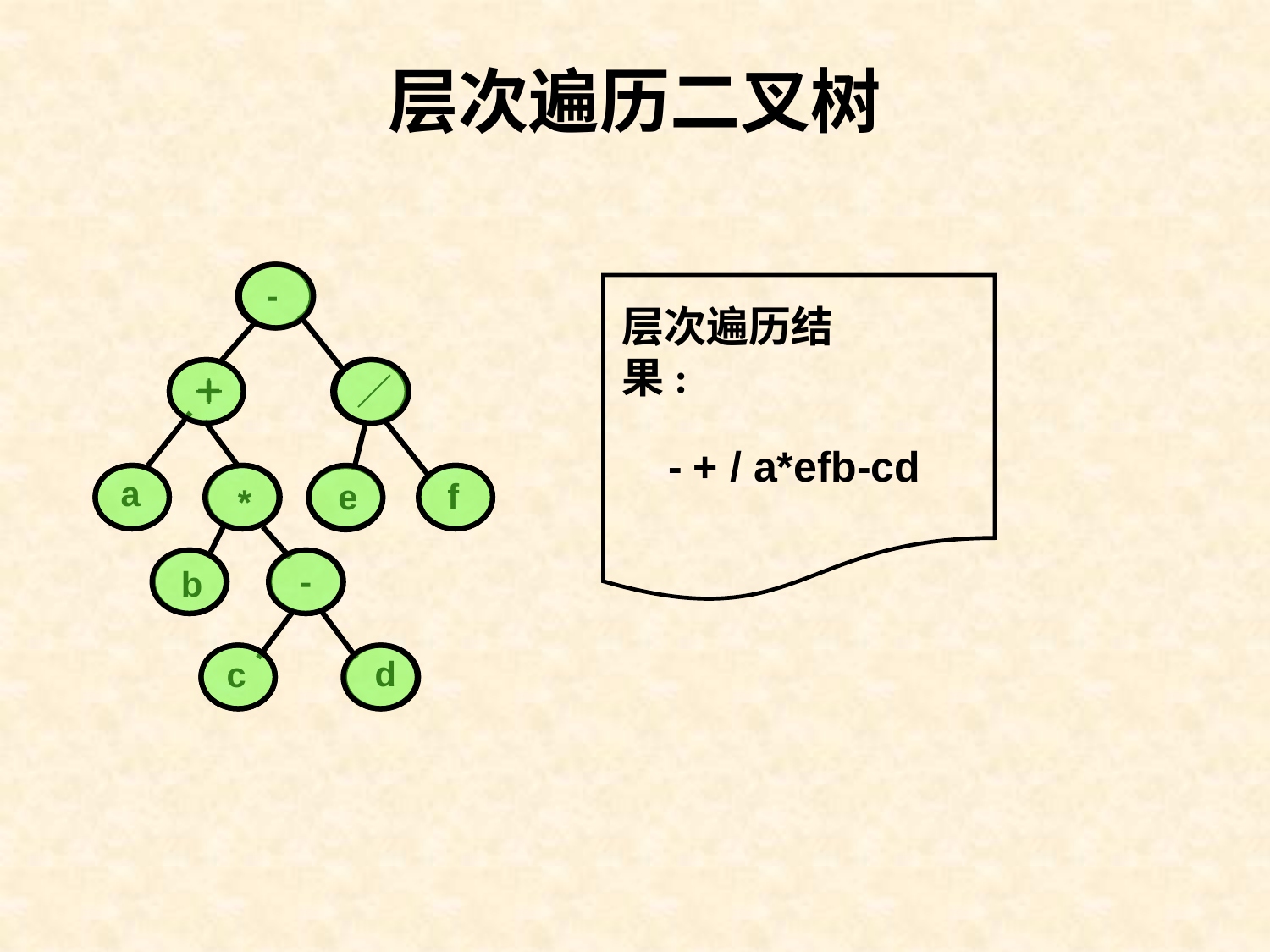

层次遍历二叉树

-

+

＋
／

a

f
e
*

-
b

d
c

层次遍历结果:

 - + / a*efb-cd